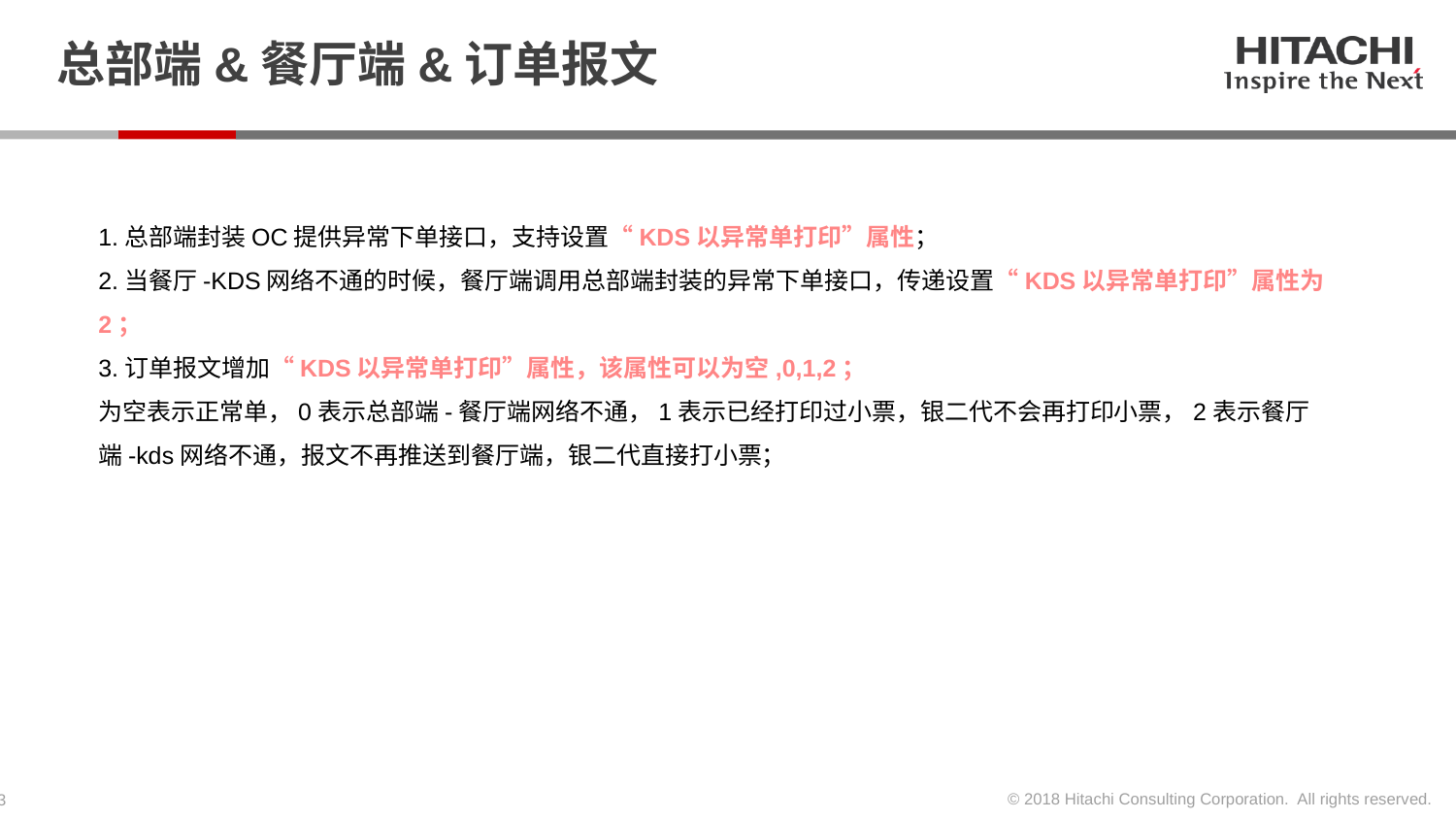

# 总部端&餐厅端&订单报文
1.总部端封装OC提供异常下单接口，支持设置“KDS以异常单打印”属性；
2.当餐厅-KDS网络不通的时候，餐厅端调用总部端封装的异常下单接口，传递设置“KDS以异常单打印”属性为2；
3.订单报文增加“KDS以异常单打印”属性，该属性可以为空,0,1,2；
为空表示正常单，0表示总部端-餐厅端网络不通，1表示已经打印过小票，银二代不会再打印小票，2表示餐厅端-kds网络不通，报文不再推送到餐厅端，银二代直接打小票；